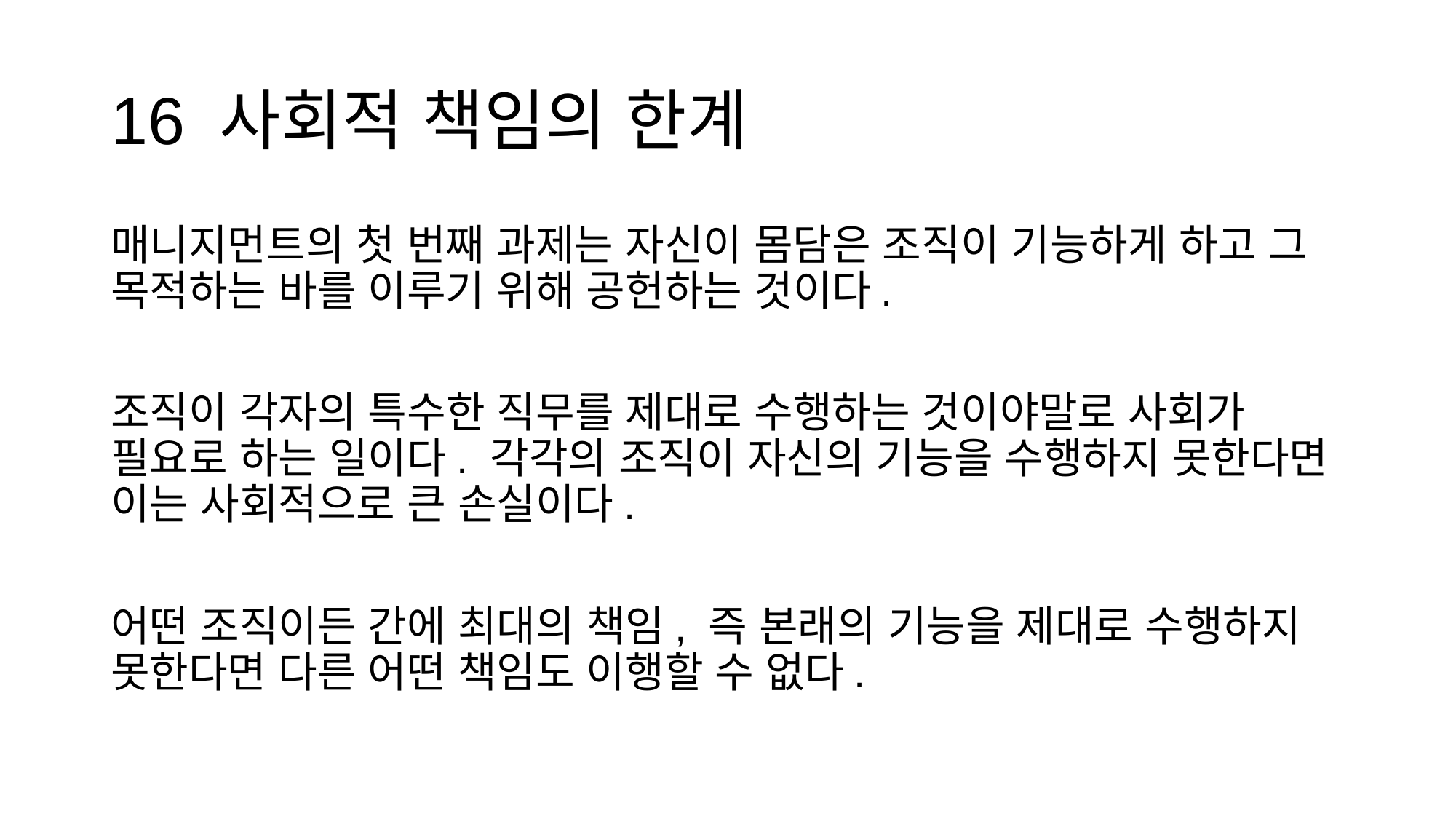

# 16 사회적 책임의 한계
매니지먼트의 첫 번째 과제는 자신이 몸담은 조직이 기능하게 하고 그 목적하는 바를 이루기 위해 공헌하는 것이다.

조직이 각자의 특수한 직무를 제대로 수행하는 것이야말로 사회가 필요로 하는 일이다. 각각의 조직이 자신의 기능을 수행하지 못한다면 이는 사회적으로 큰 손실이다.

어떤 조직이든 간에 최대의 책임, 즉 본래의 기능을 제대로 수행하지 못한다면 다른 어떤 책임도 이행할 수 없다.